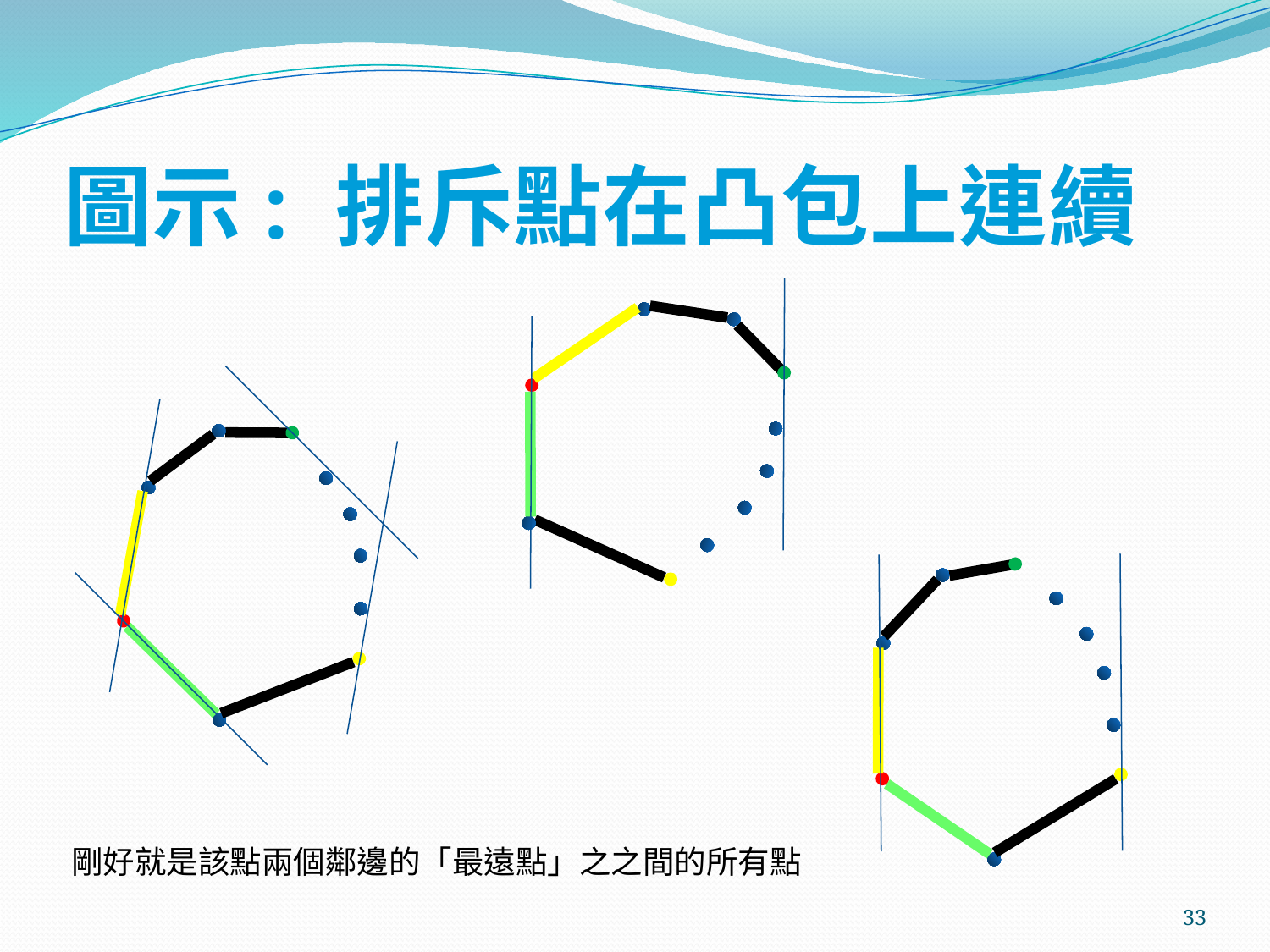

# 圖示: 排斥點在凸包上連續

剛好就是該點兩個鄰邊的「最遠點」之之間的所有點
33